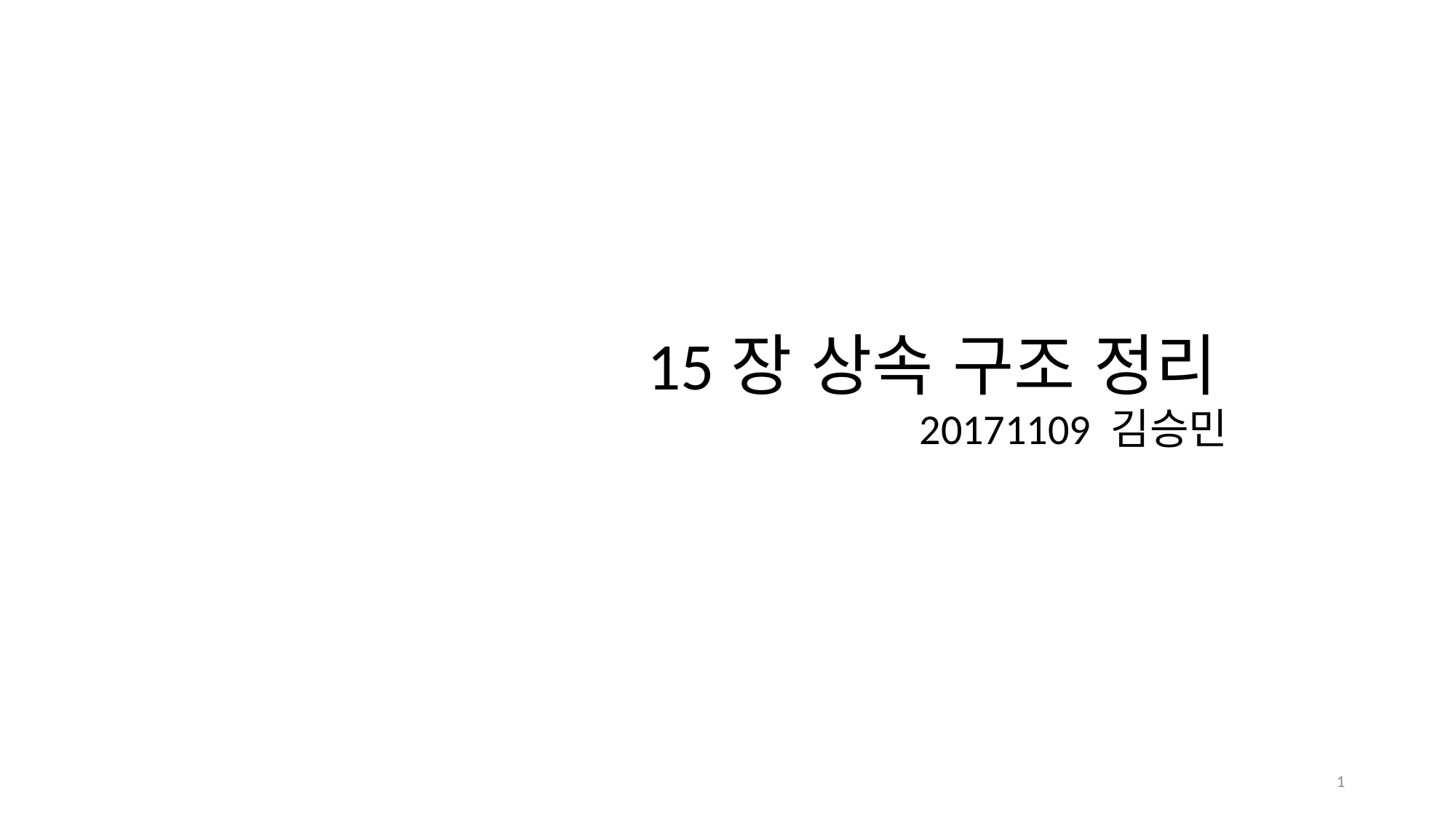

15장 상속 구조 정리
20171109 김승민
1